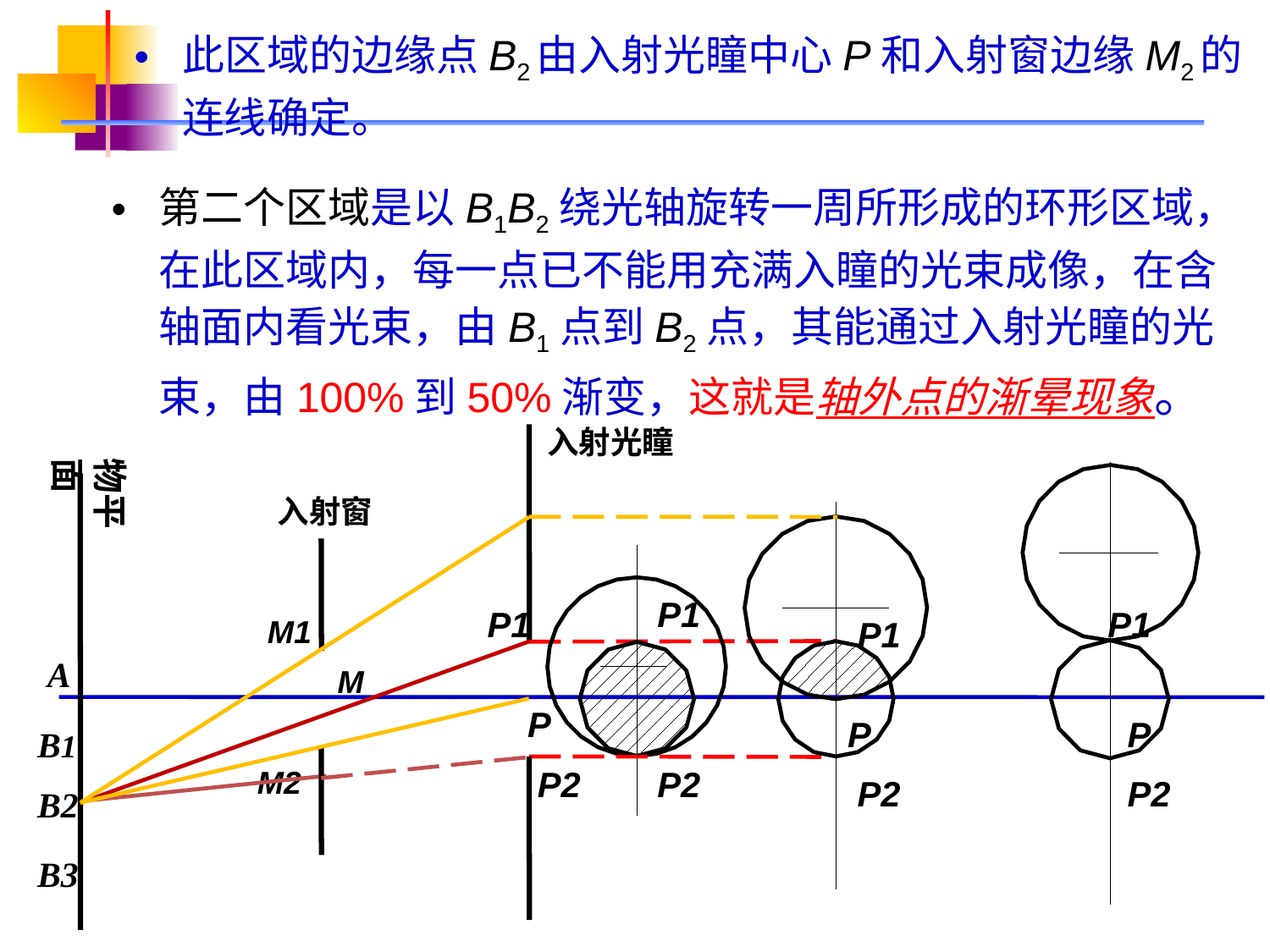

此区域的边缘点B2由入射光瞳中心P和入射窗边缘M2的连线确定。
第二个区域是以B1B2绕光轴旋转一周所形成的环形区域，在此区域内，每一点已不能用充满入瞳的光束成像，在含轴面内看光束，由B1点到B2点，其能通过入射光瞳的光束，由100%到50%渐变，这就是轴外点的渐晕现象。
入射光瞳

物平面

入射窗

P1
P1
P1
M1
P1

A

M

P

P
P

B1

M2
P2
P2

P2
P2
B2

B3